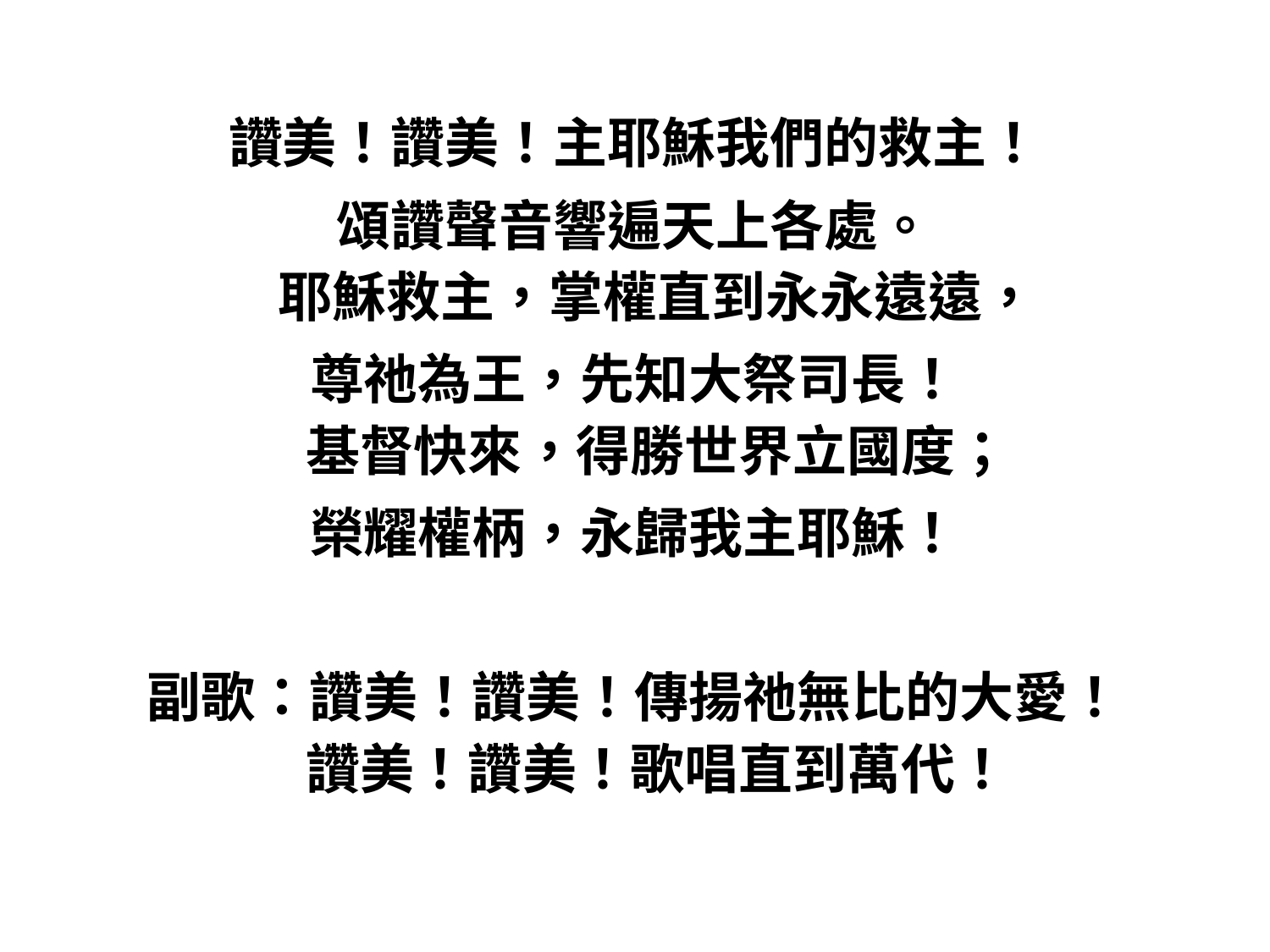

#
讚美！讚美！主耶穌我們的救主！
頌讚聲音響遍天上各處。
耶穌救主，掌權直到永永遠遠，
尊祂為王，先知大祭司長！
基督快來，得勝世界立國度；
榮耀權柄，永歸我主耶穌！

副歌：讚美！讚美！傳揚祂無比的大愛！
讚美！讚美！歌唱直到萬代！